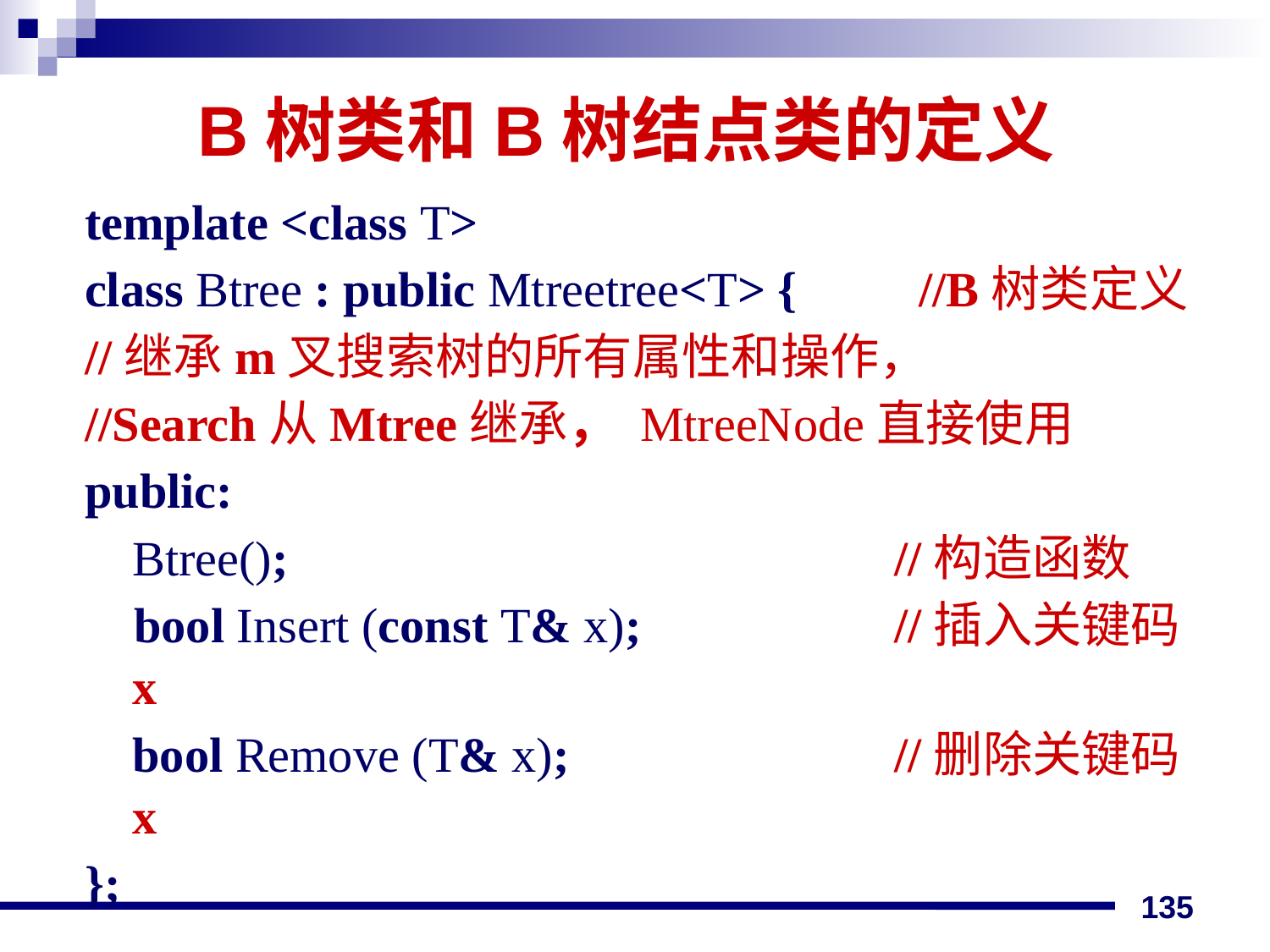

# B树类和B树结点类的定义
template <class T>
class Btree : public Mtreetree<T> {	  //B树类定义
//继承m叉搜索树的所有属性和操作，
//Search从Mtree继承， MtreeNode直接使用
public:
   	Btree();					//构造函数
    bool Insert (const T& x);		//插入关键码x
   	bool Remove (T& x);			//删除关键码x
};
135